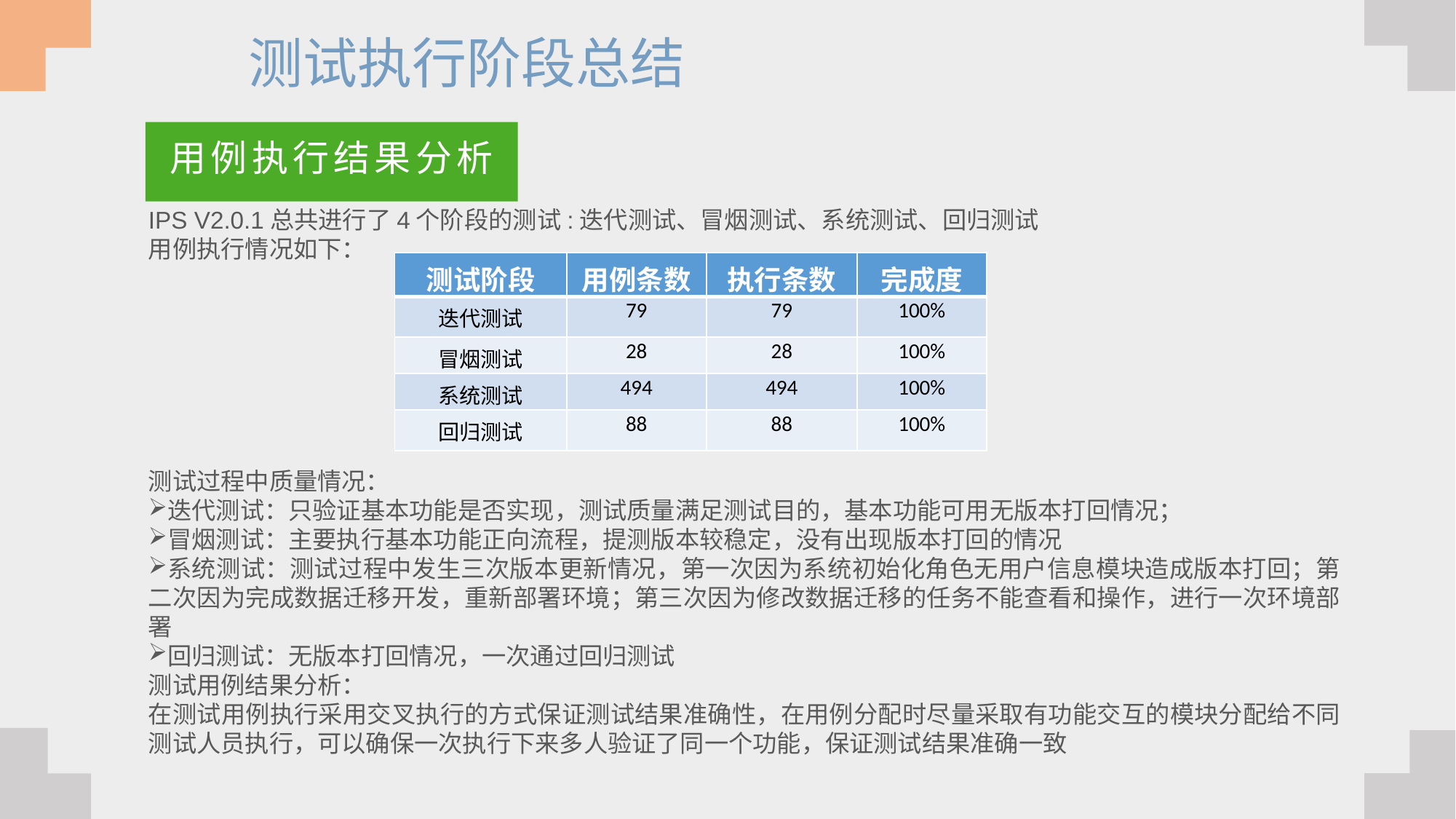

测试执行阶段总结

用例执行结果分析
IPS V2.0.1总共进行了4个阶段的测试:迭代测试、冒烟测试、系统测试、回归测试
用例执行情况如下：

测试过程中质量情况：
迭代测试：只验证基本功能是否实现，测试质量满足测试目的，基本功能可用无版本打回情况；
冒烟测试：主要执行基本功能正向流程，提测版本较稳定，没有出现版本打回的情况
系统测试：测试过程中发生三次版本更新情况，第一次因为系统初始化角色无用户信息模块造成版本打回；第二次因为完成数据迁移开发，重新部署环境；第三次因为修改数据迁移的任务不能查看和操作，进行一次环境部署
回归测试：无版本打回情况，一次通过回归测试
测试用例结果分析：
在测试用例执行采用交叉执行的方式保证测试结果准确性，在用例分配时尽量采取有功能交互的模块分配给不同测试人员执行，可以确保一次执行下来多人验证了同一个功能，保证测试结果准确一致

| 测试阶段 | 用例条数 | 执行条数 | 完成度 |
| --- | --- | --- | --- |
| 迭代测试 | 79 | 79 | 100% |
| 冒烟测试 | 28 | 28 | 100% |
| 系统测试 | 494 | 494 | 100% |
| 回归测试 | 88 | 88 | 100% |